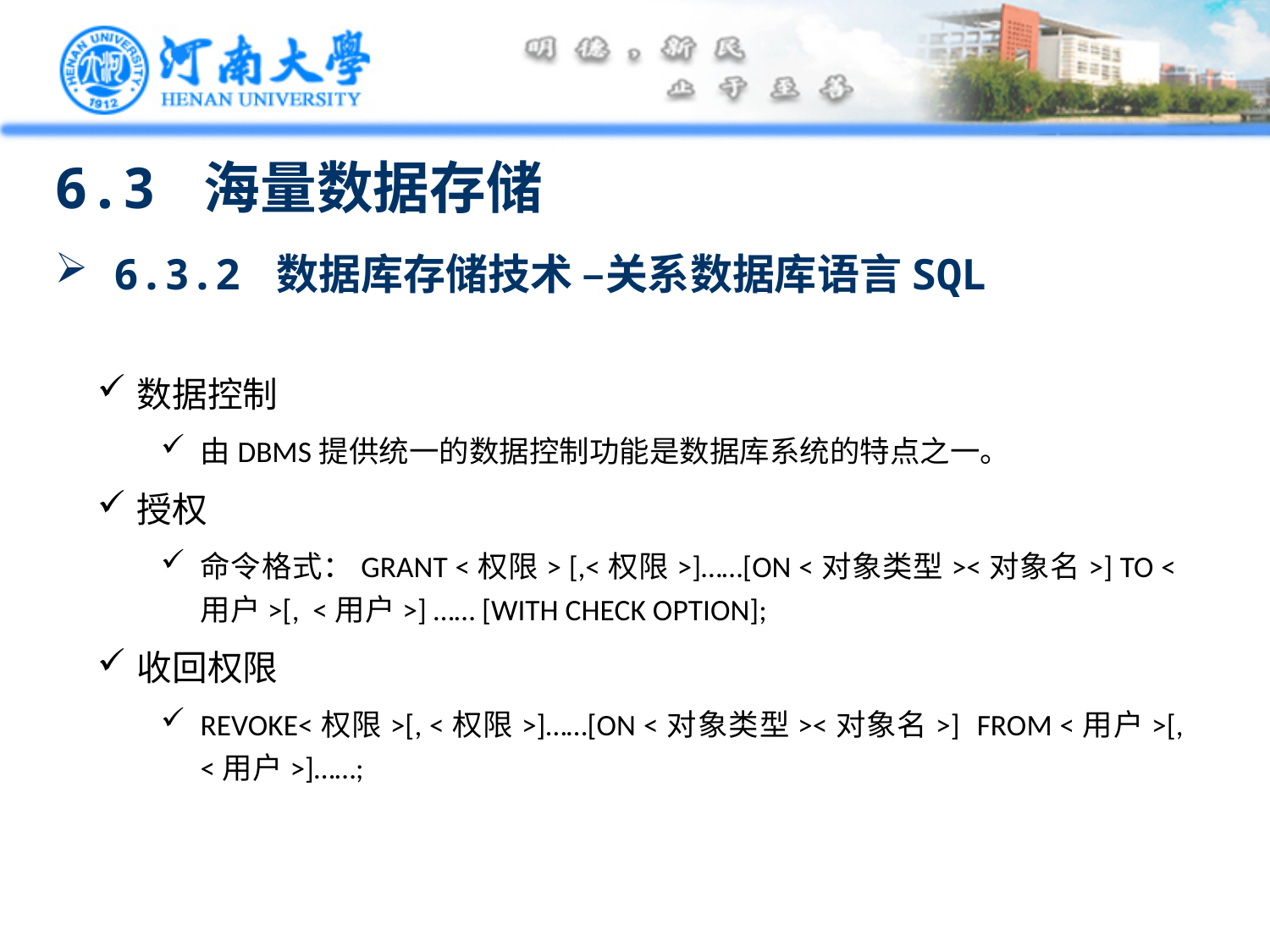

6.3 海量数据存储
 6.3.2 数据库存储技术 –关系数据库语言SQL
数据控制
由DBMS提供统一的数据控制功能是数据库系统的特点之一。
授权
命令格式：GRANT <权限> [,<权限>]……[ON <对象类型><对象名>] TO <用户>[,  <用户>] …… [WITH CHECK OPTION];
收回权限
REVOKE<权限>[, <权限>]……[ON <对象类型><对象名>]	FROM <用户>[, <用户>]……;